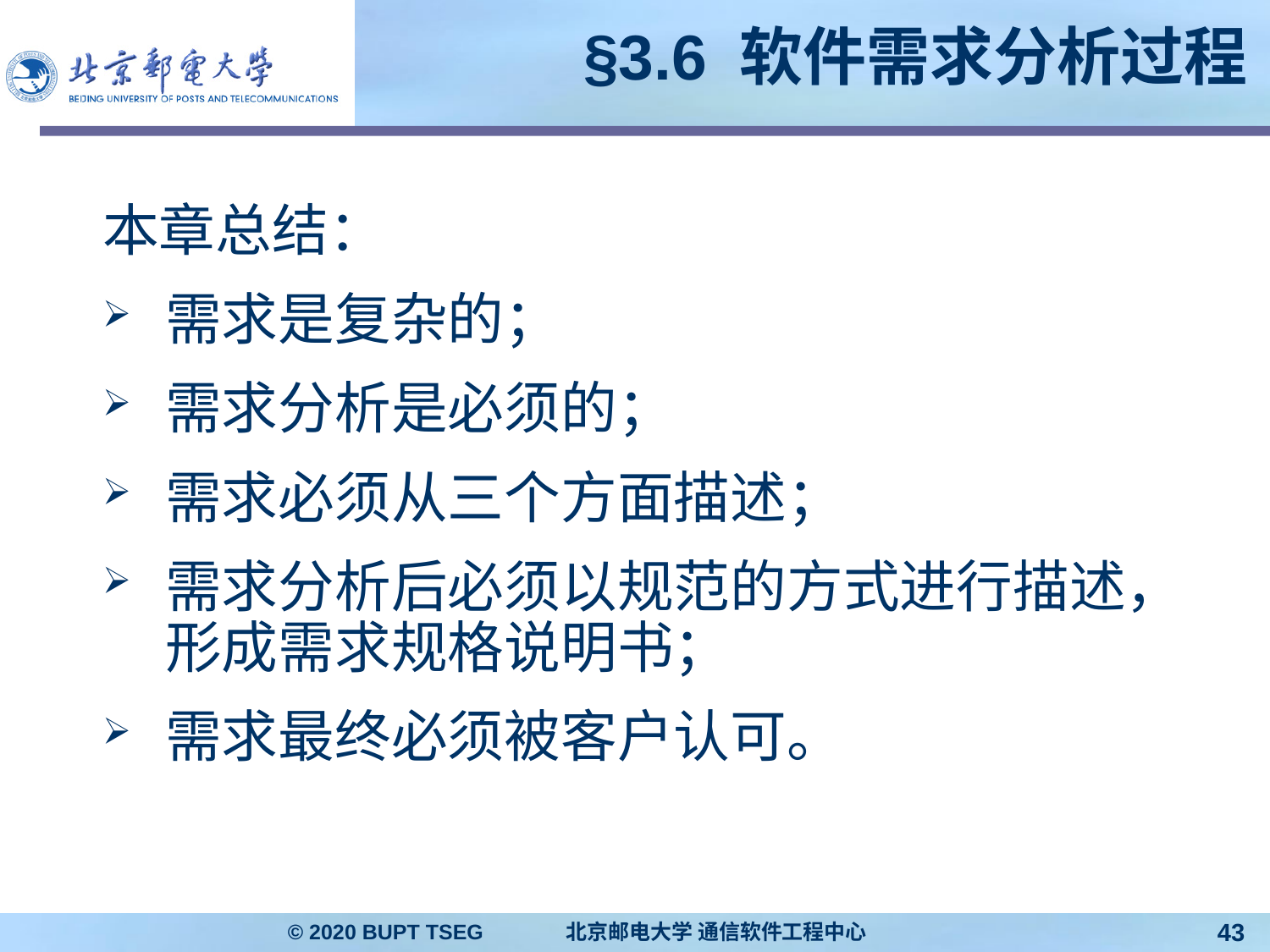

# §3.6 软件需求分析过程
本章总结：
需求是复杂的；
需求分析是必须的；
需求必须从三个方面描述；
需求分析后必须以规范的方式进行描述，形成需求规格说明书；
需求最终必须被客户认可。

© 2020 BUPT TSEG             北京邮电大学 通信软件工程中心